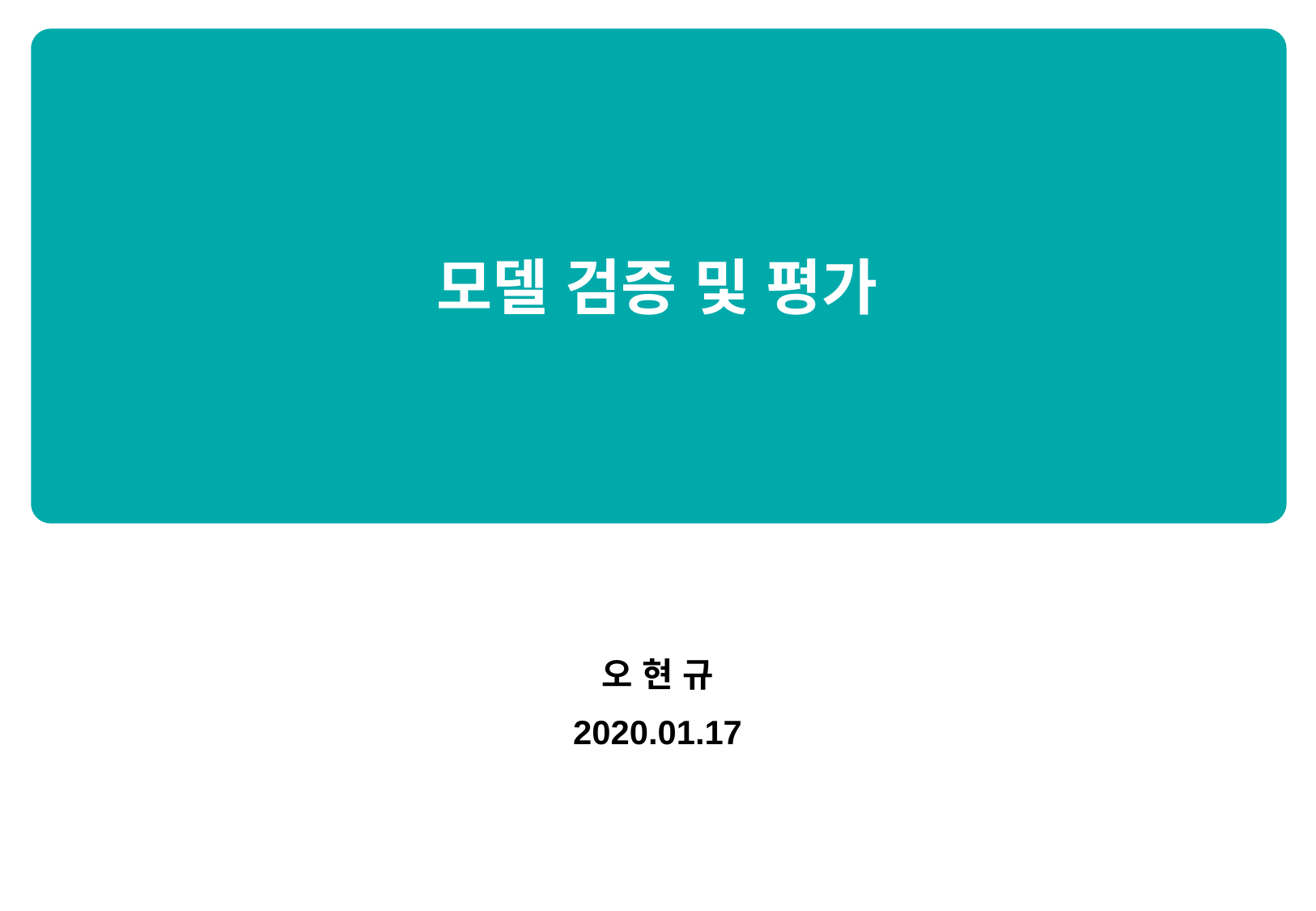

모델 검증 및 평가
오 현 규
2020.01.17